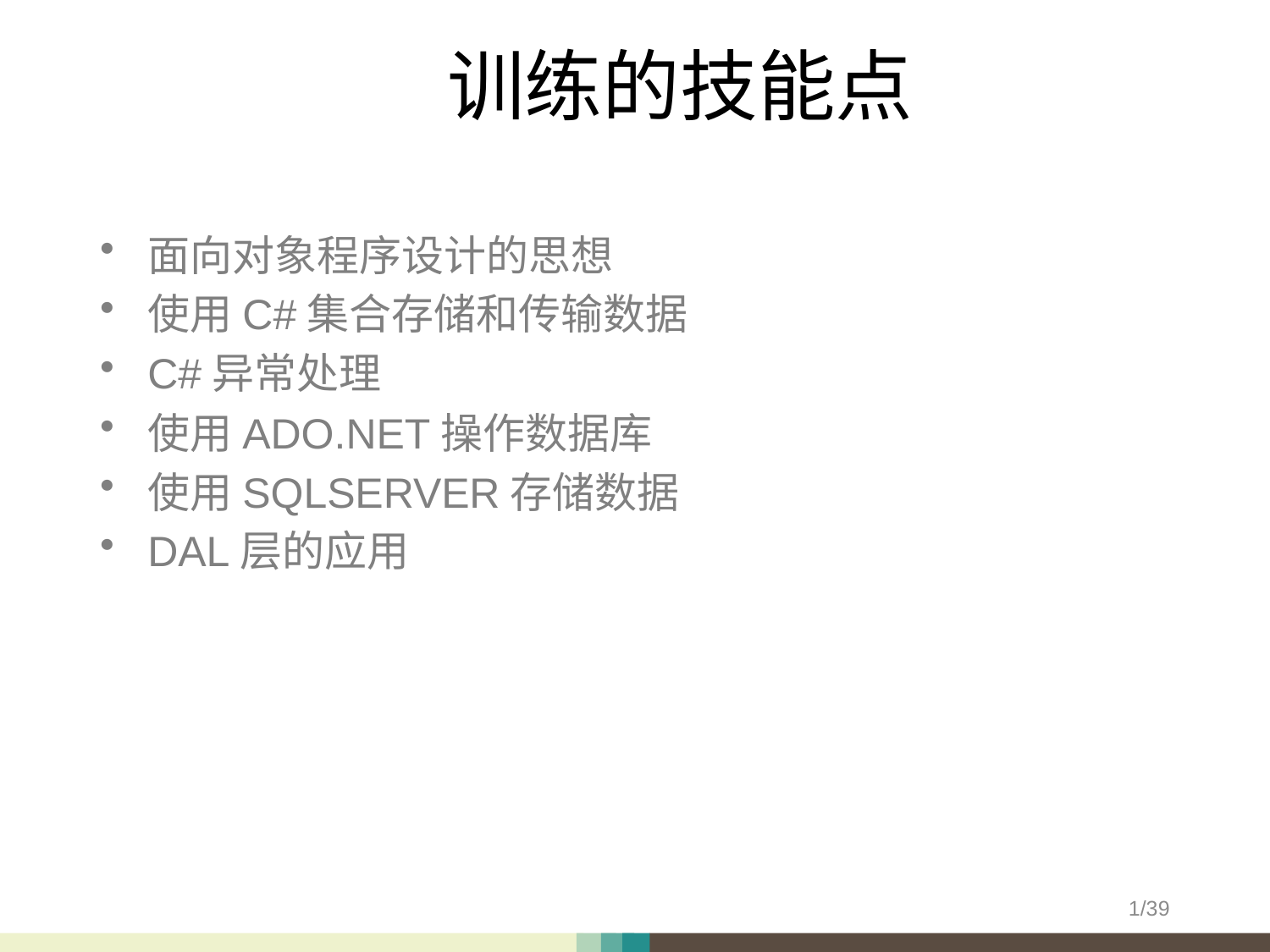

# 训练的技能点
面向对象程序设计的思想
使用C#集合存储和传输数据
C#异常处理
使用ADO.NET操作数据库
使用SQLSERVER存储数据
DAL层的应用
1/39